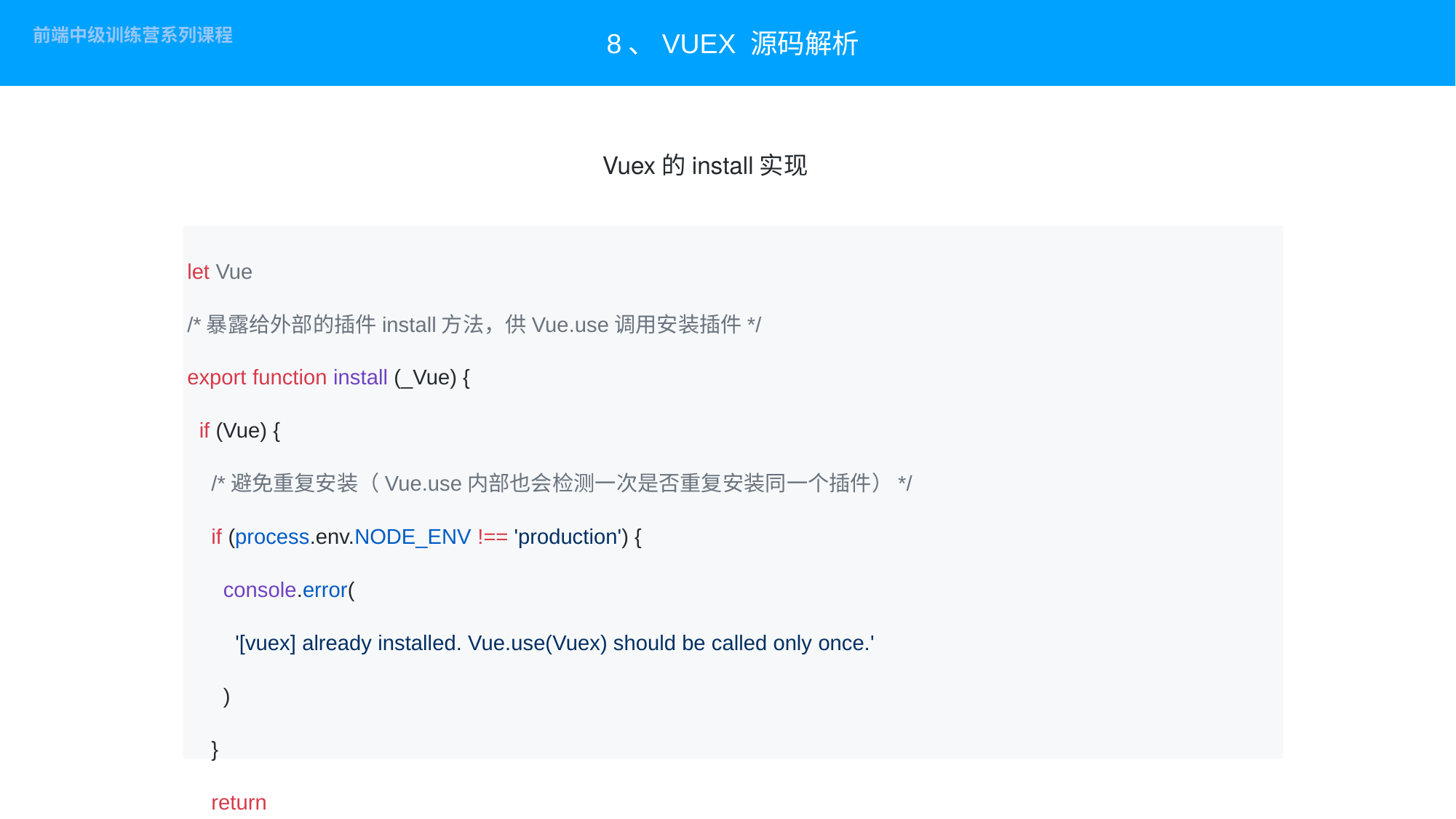

# 8、VUEX 源码解析
Vuex的install实现
let Vue
/*暴露给外部的插件install方法，供Vue.use调用安装插件*/
export function install (_Vue) {
  if (Vue) {
    /*避免重复安装（Vue.use内部也会检测一次是否重复安装同一个插件）*/
    if (process.env.NODE_ENV !== 'production') {
      console.error(
        '[vuex] already installed. Vue.use(Vuex) should be called only once.'
      )
    }
    return
  }
  /*保存Vue，同时用于检测是否重复安装*/
  Vue = _Vue
  /*将vuexInit混淆进Vue的beforeCreate(Vue2.0)或_init方法(Vue1.0)*/
  applyMixin(Vue)
}